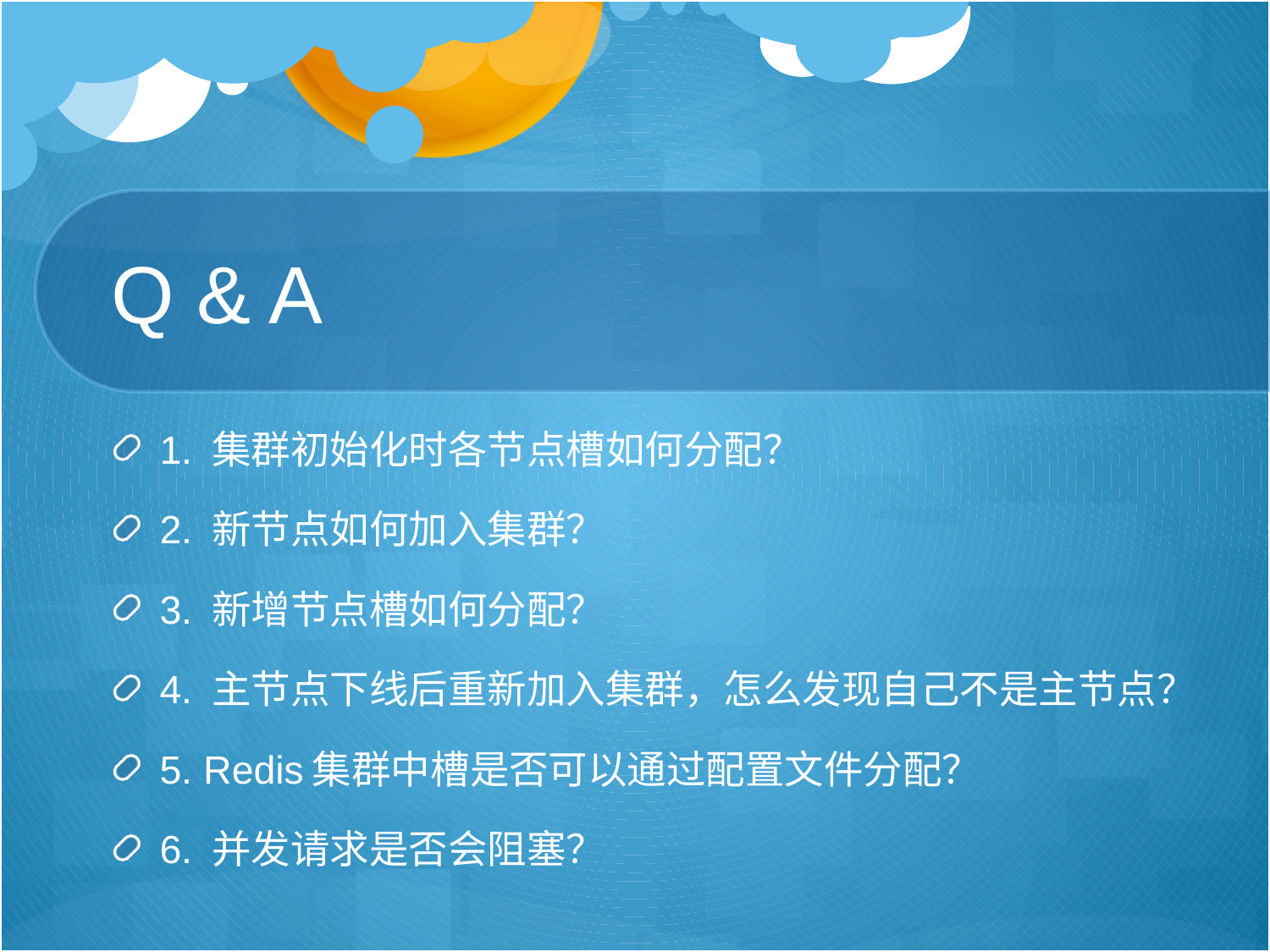

# Q & A
1. 集群初始化时各节点槽如何分配？
2. 新节点如何加入集群？
3. 新增节点槽如何分配？
4. 主节点下线后重新加入集群，怎么发现自己不是主节点？
5. Redis集群中槽是否可以通过配置文件分配？
6. 并发请求是否会阻塞？